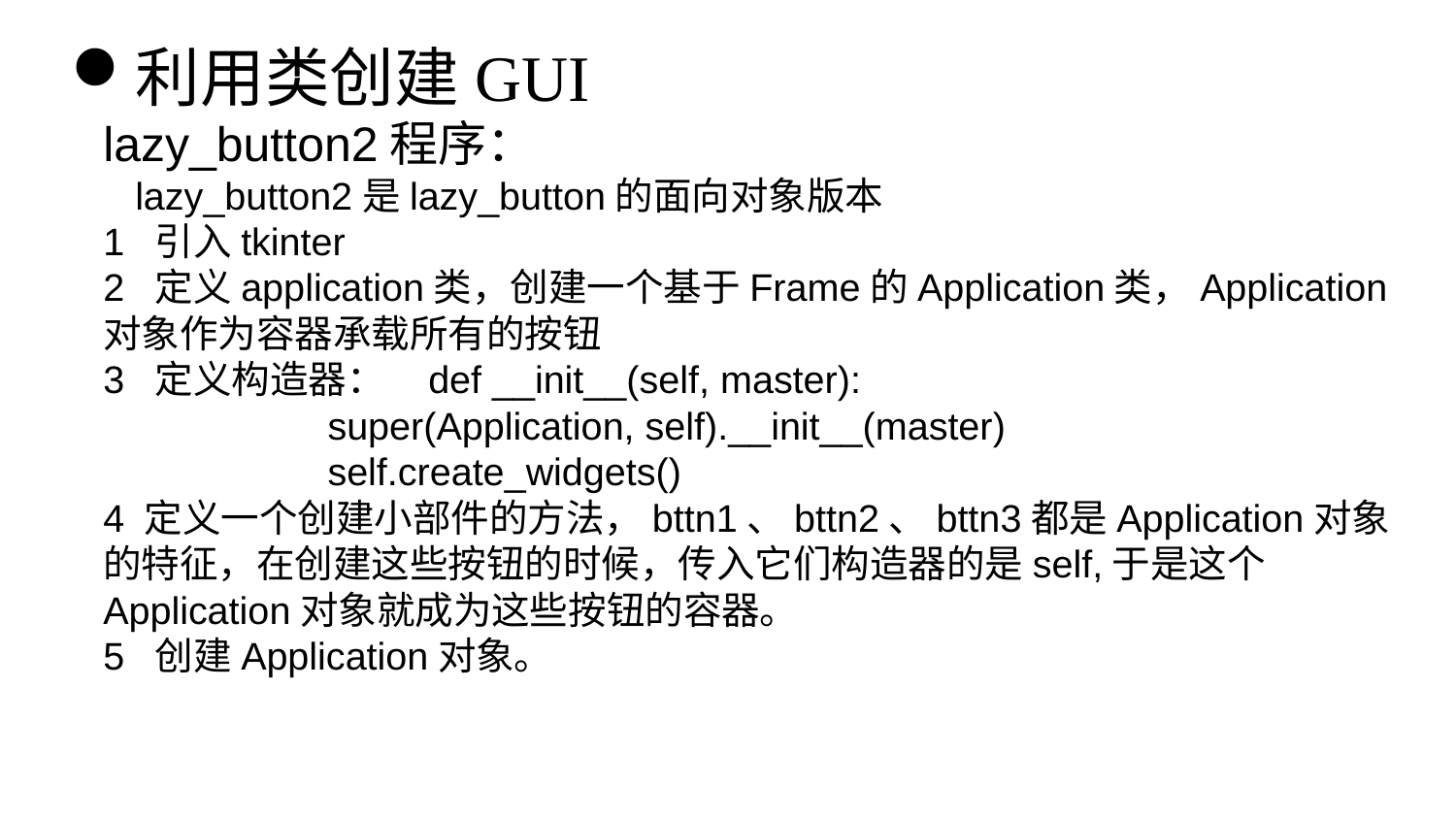

利用类创建GUI
lazy_button2程序：
   lazy_button2是lazy_button的面向对象版本
1  引入tkinter
2  定义application类，创建一个基于Frame的Application类，Application对象作为容器承载所有的按钮
3  定义构造器：    def __init__(self, master):
                     super(Application, self).__init__(master)
                     self.create_widgets()
4 定义一个创建小部件的方法，bttn1、bttn2、bttn3都是Application对象的特征，在创建这些按钮的时候，传入它们构造器的是self,于是这个Application对象就成为这些按钮的容器。
5  创建Application对象。

11